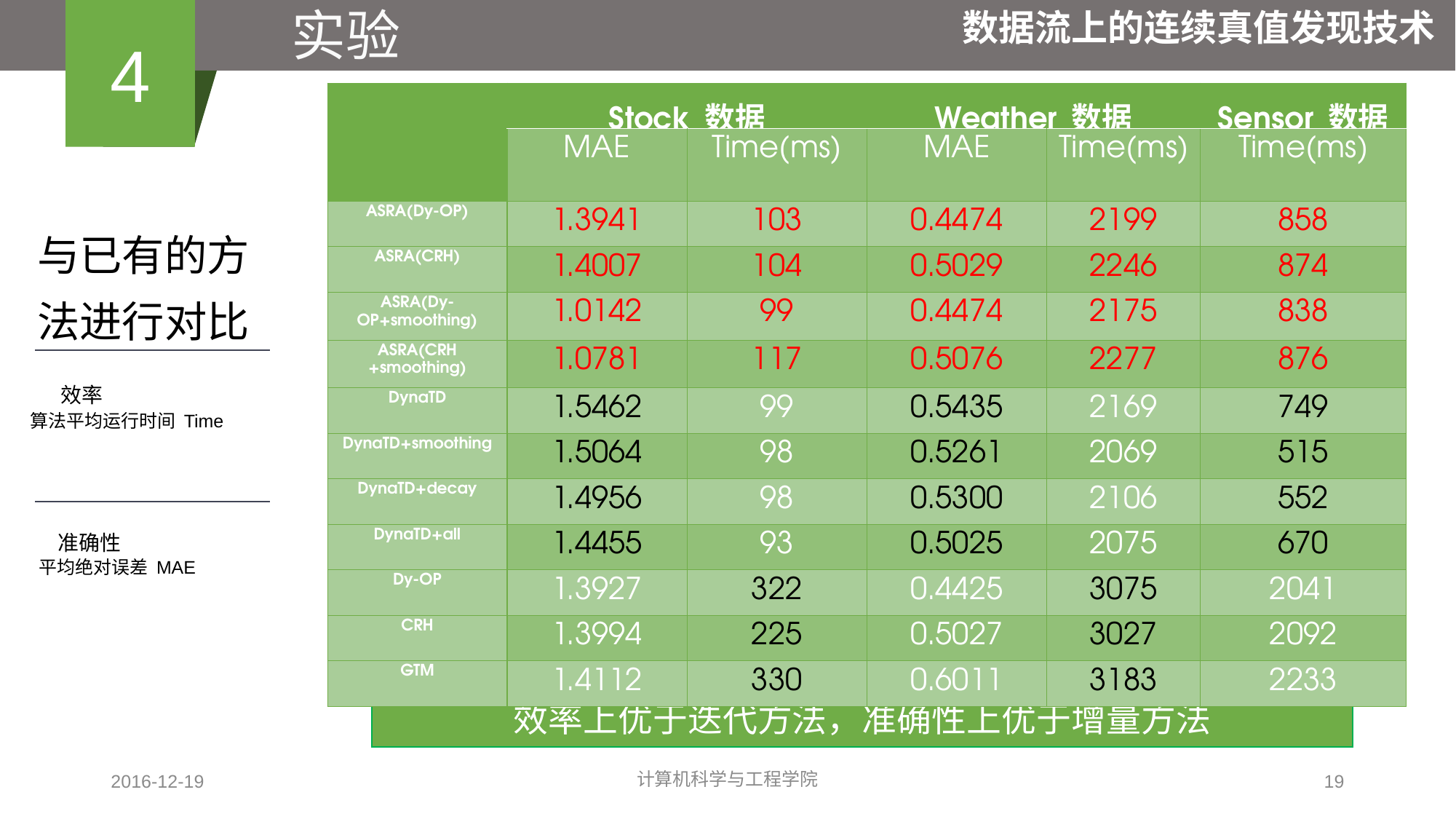

实验
4

数据流上的连续真值发现技术
|  | Stock 数据 |  | Weather 数据 |  | Sensor 数据 |
| --- | --- | --- | --- | --- | --- |
|  | MAE | Time(ms) | MAE | Time(ms) | Time(ms) |
| ASRA(Dy-OP) | 1.3941 | 103 | 0.4474 | 2199 | 858 |
| ASRA(CRH) | 1.4007 | 104 | 0.5029 | 2246 | 874 |
| ASRA(Dy-OP+smoothing) | 1.0142 | 99 | 0.4474 | 2175 | 838 |
| ASRA(CRH +smoothing) | 1.0781 | 117 | 0.5076 | 2277 | 876 |
| DynaTD | 1.5462 | 99 | 0.5435 | 2169 | 749 |
| DynaTD+smoothing | 1.5064 | 98 | 0.5261 | 2069 | 515 |
| DynaTD+decay | 1.4956 | 98 | 0.5300 | 2106 | 552 |
| DynaTD+all | 1.4455 | 93 | 0.5025 | 2075 | 670 |
| Dy-OP | 1.3927 | 322 | 0.4425 | 3075 | 2041 |
| CRH | 1.3994 | 225 | 0.5027 | 3027 | 2092 |
| GTM | 1.4112 | 330 | 0.6011 | 3183 | 2233 |

与已有的方法进行对比
效率
算法平均运行时间 Time
准确性
平均绝对误差 MAE
效率上优于迭代方法，准确性上优于增量方法
2016-12-19
计算机科学与工程学院
19